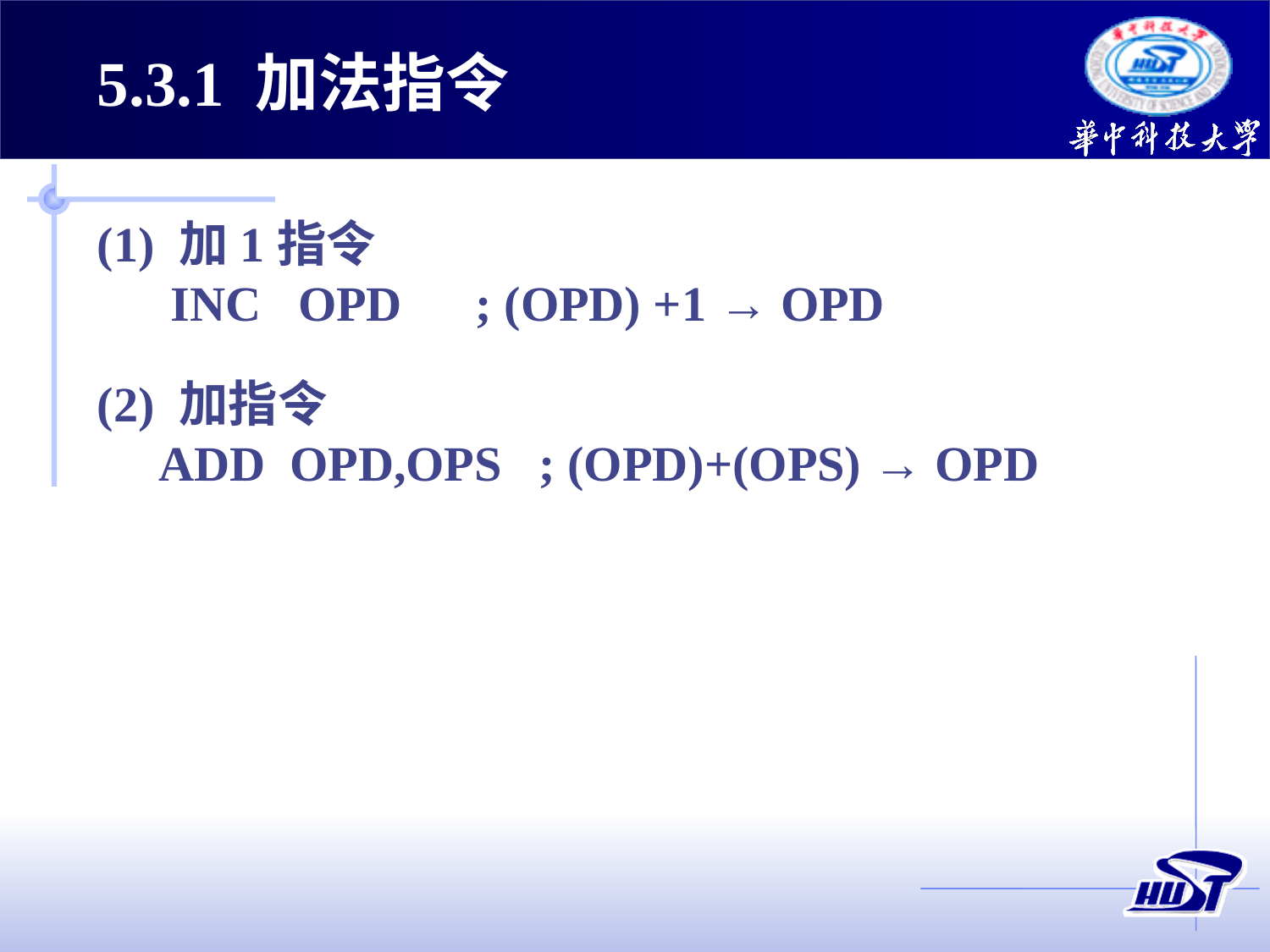

5.3.1 加法指令
(1) 加1指令
      INC   OPD      ; (OPD) +1 → OPD
(2) 加指令
     ADD  OPD,OPS   ; (OPD)+(OPS) → OPD